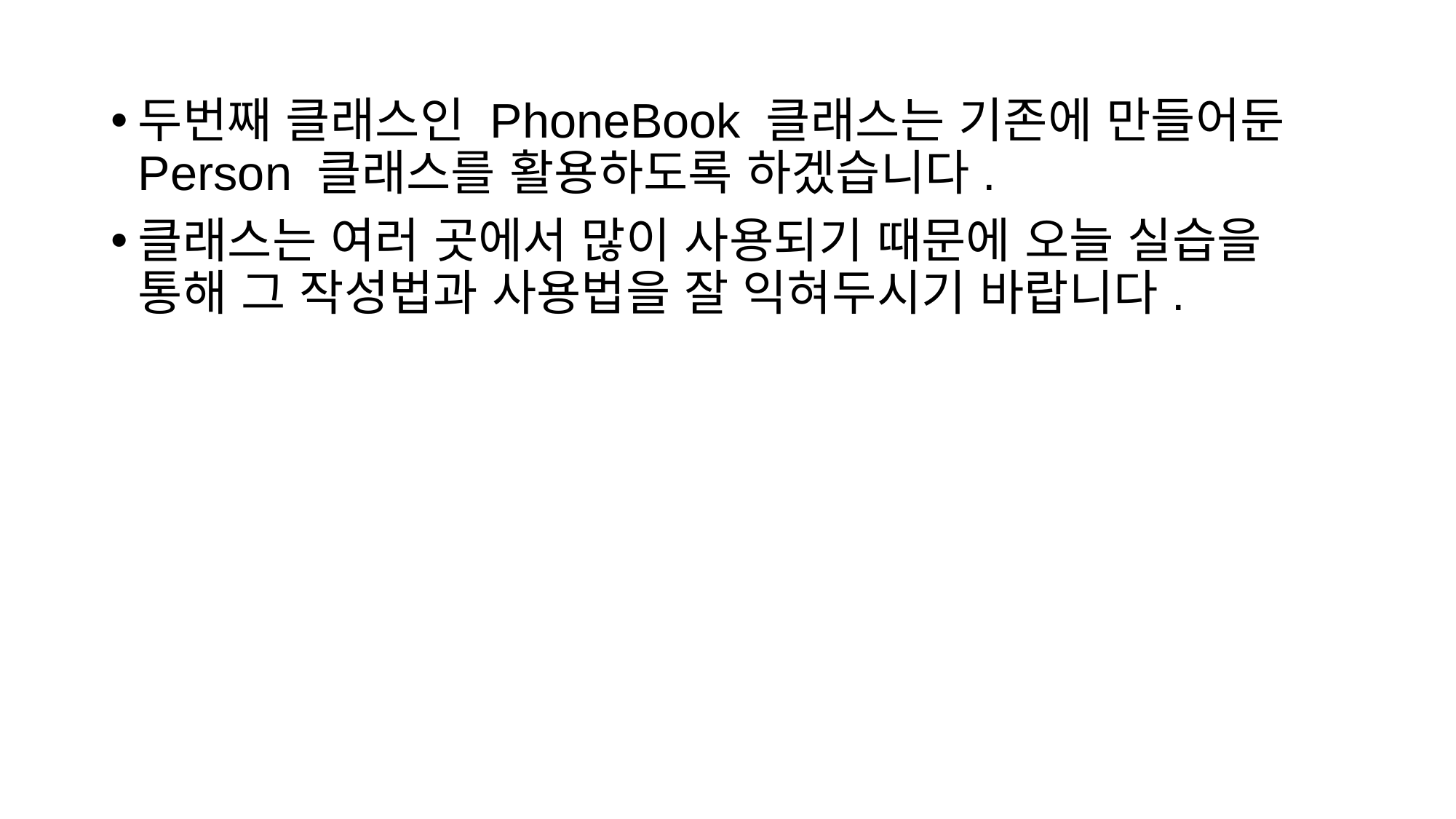

두번째 클래스인 PhoneBook 클래스는 기존에 만들어둔 Person 클래스를 활용하도록 하겠습니다.
클래스는 여러 곳에서 많이 사용되기 때문에 오늘 실습을 통해 그 작성법과 사용법을 잘 익혀두시기 바랍니다.